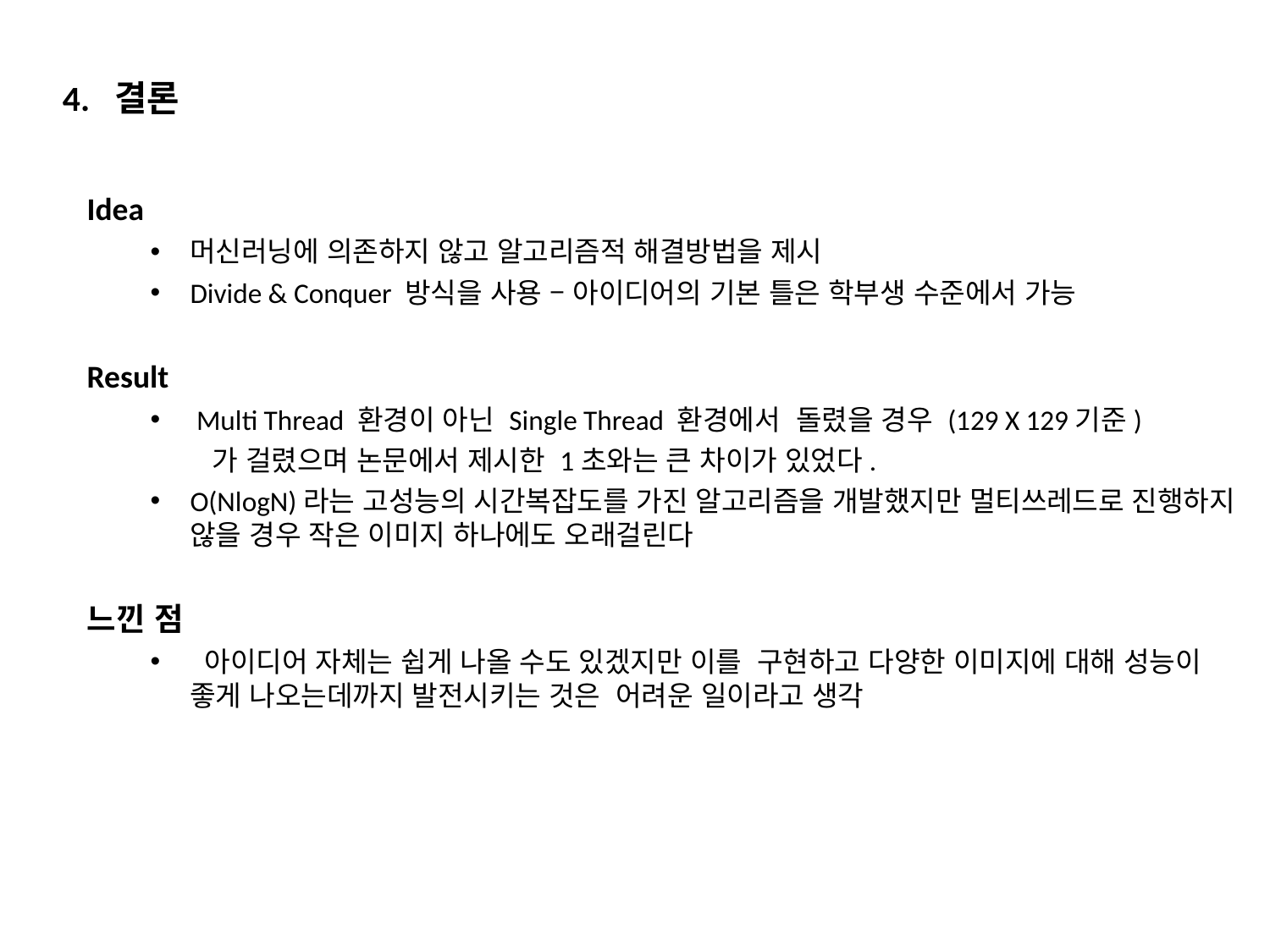

4.  결론
Idea
머신러닝에 의존하지 않고 알고리즘적 해결방법을 제시
Divide & Conquer 방식을 사용 – 아이디어의 기본 틀은 학부생 수준에서 가능

Result
 Multi Thread 환경이 아닌 Single Thread 환경에서  돌렸을 경우 (129 X 129기준)
       가 걸렸으며 논문에서 제시한 1초와는 큰 차이가 있었다.
O(NlogN)라는 고성능의 시간복잡도를 가진 알고리즘을 개발했지만 멀티쓰레드로 진행하지 않을 경우 작은 이미지 하나에도 오래걸린다

느낀 점
 아이디어 자체는 쉽게 나올 수도 있겠지만 이를  구현하고 다양한 이미지에 대해 성능이 좋게 나오는데까지 발전시키는 것은  어려운 일이라고 생각